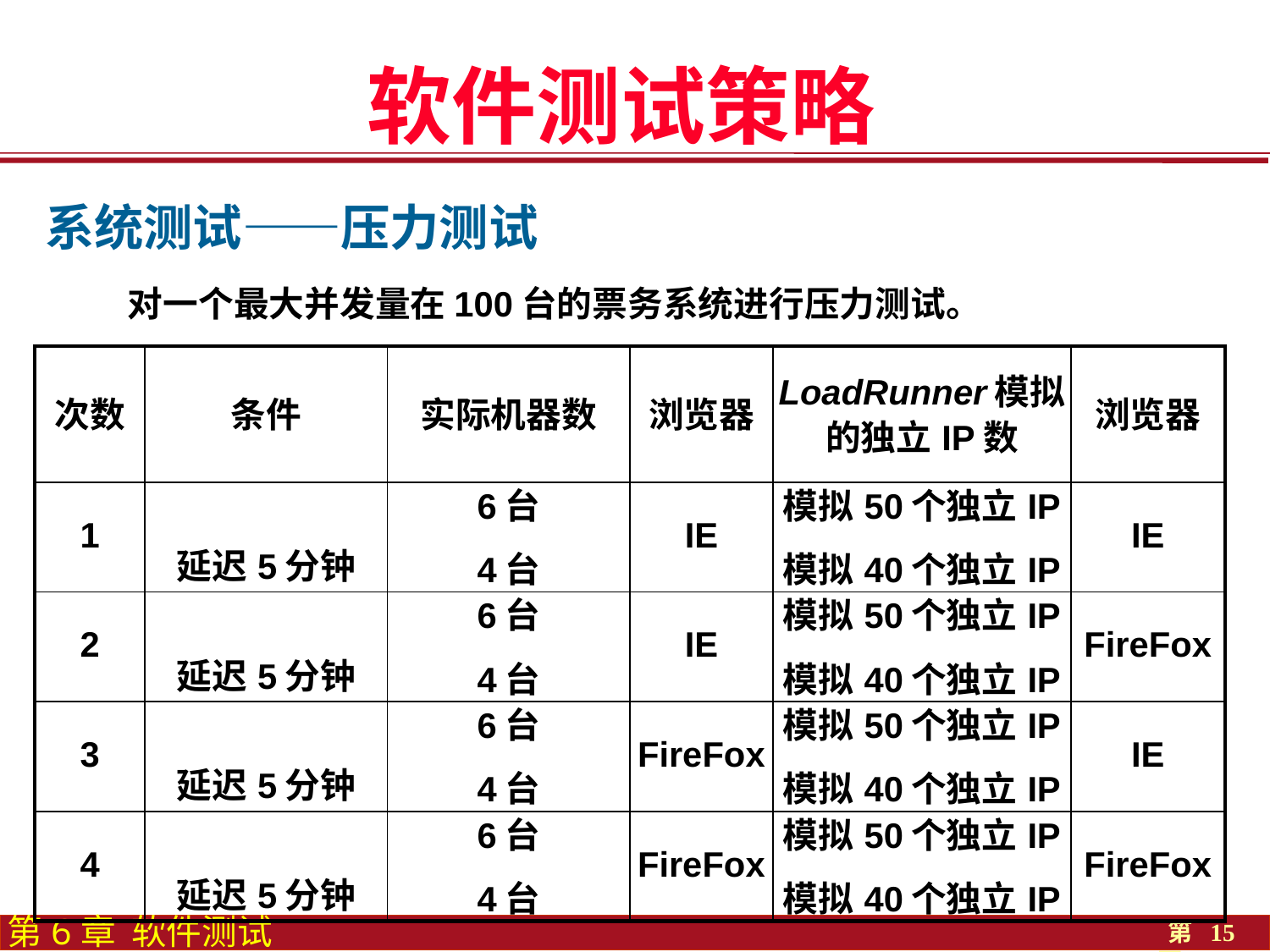

软件测试策略
# 系统测试——压力测试
        对一个最大并发量在100台的票务系统进行压力测试。
| 次数 | 条件 | 实际机器数 | 浏览器 | LoadRunner模拟的独立IP数 | 浏览器 |
| --- | --- | --- | --- | --- | --- |
| 1 | 延迟5分钟 | 6台 4台 | IE | 模拟50个独立IP 模拟40个独立IP | IE |
| 2 | 延迟5分钟 | 6台 4台 | IE | 模拟50个独立IP 模拟40个独立IP | FireFox |
| 3 | 延迟5分钟 | 6台 4台 | FireFox | 模拟50个独立IP 模拟40个独立IP | IE |
| 4 | 延迟5分钟 | 6台 4台 | FireFox | 模拟50个独立IP 模拟40个独立IP | FireFox |